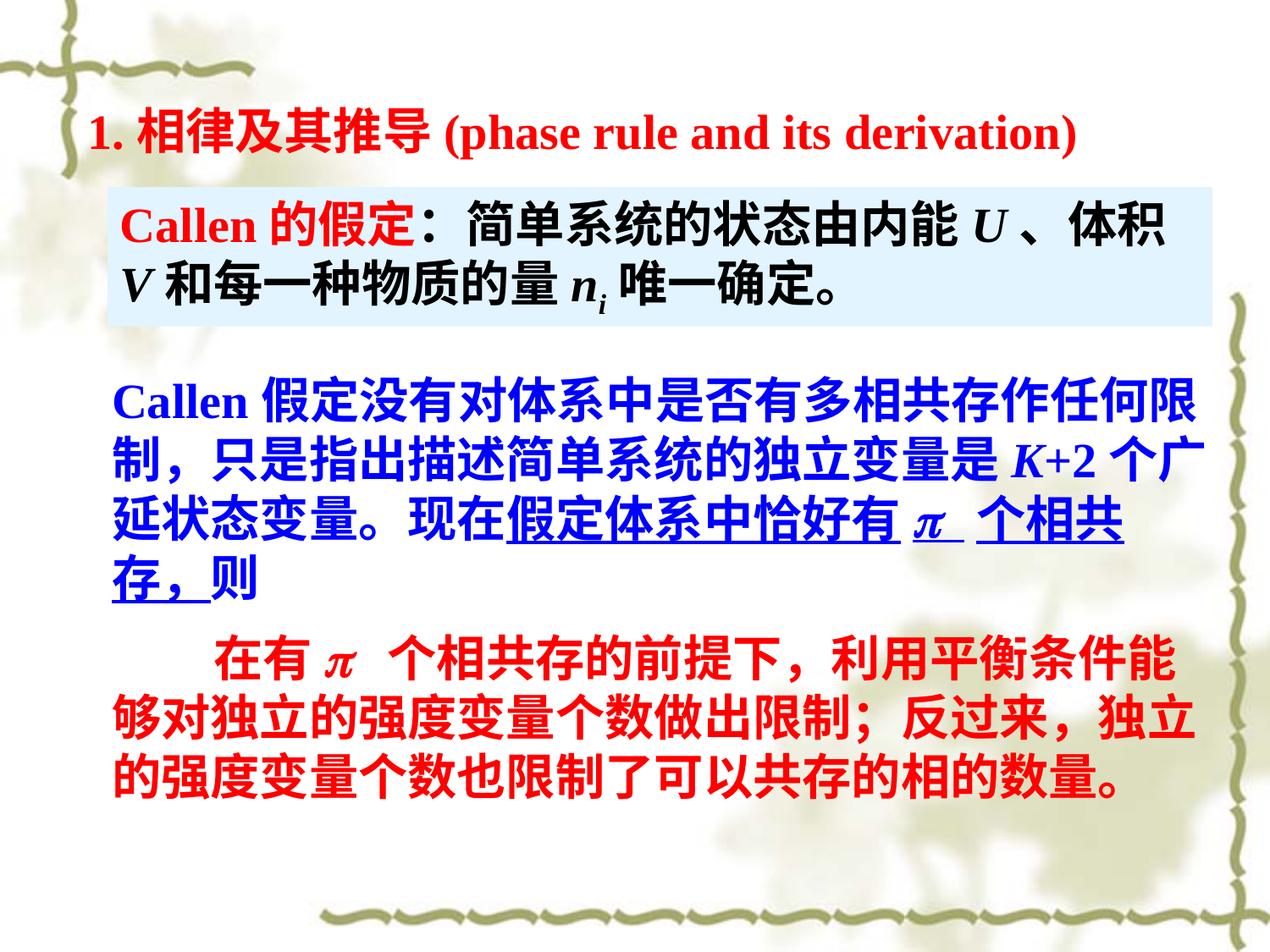

1.相律及其推导(phase rule and its derivation)
Callen的假定：简单系统的状态由内能U、体积V和每一种物质的量ni唯一确定。
Callen假定没有对体系中是否有多相共存作任何限制，只是指出描述简单系统的独立变量是K+2个广延状态变量。现在假定体系中恰好有π 个相共存，则
        在有π 个相共存的前提下，利用平衡条件能够对独立的强度变量个数做出限制；反过来，独立的强度变量个数也限制了可以共存的相的数量。